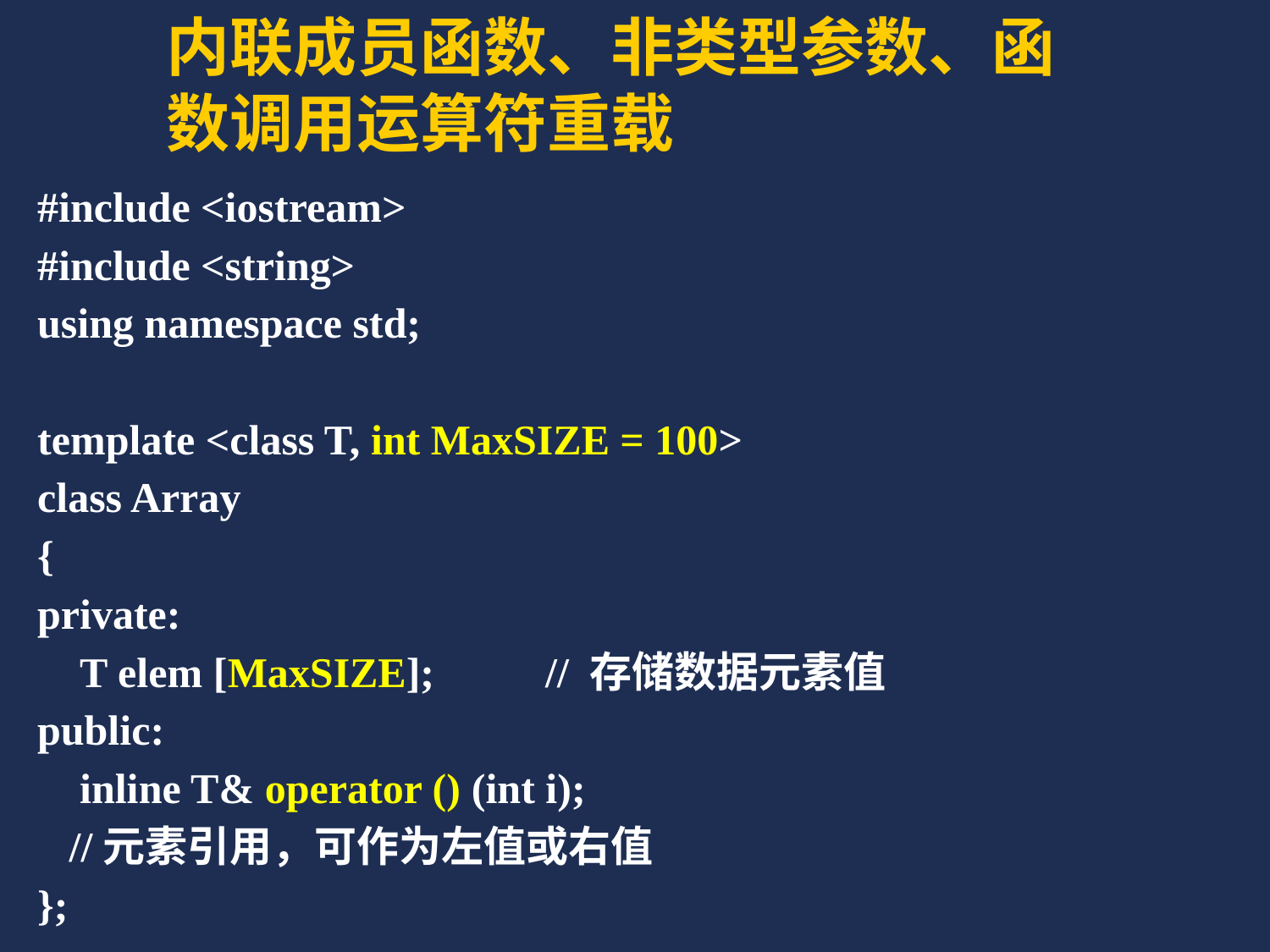

内联成员函数、非类型参数、函数调用运算符重载
#include <iostream>
#include <string>
using namespace std;

template <class T, int MaxSIZE = 100>
class Array
{
private:
    T elem [MaxSIZE];	// 存储数据元素值
public:
    inline T& operator () (int i);
   //元素引用，可作为左值或右值
};